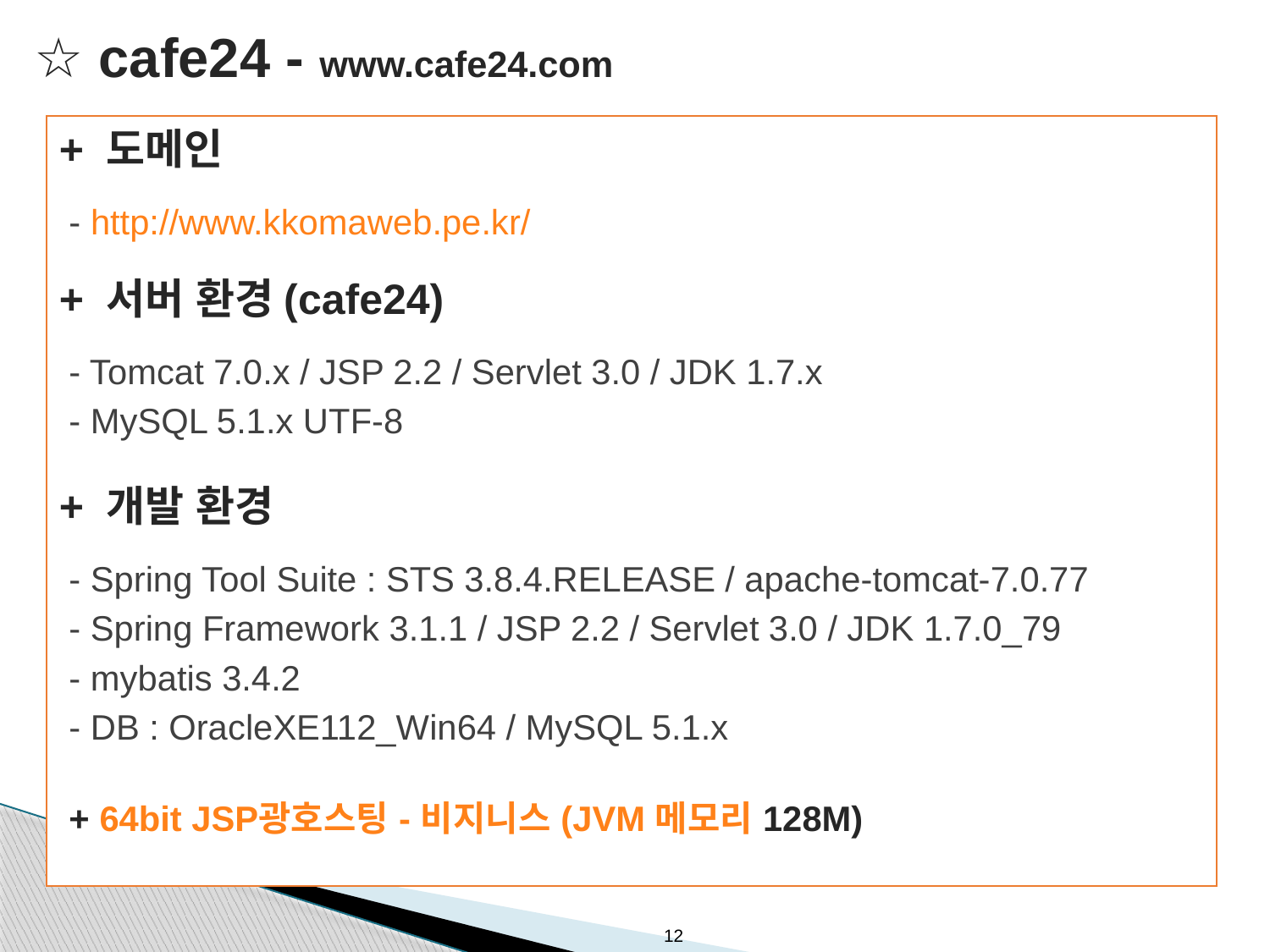

# ☆ cafe24 - www.cafe24.com
+ 도메인

 - http://www.kkomaweb.pe.kr/

+ 서버 환경(cafe24)

 - Tomcat 7.0.x / JSP 2.2 / Servlet 3.0 / JDK 1.7.x
 - MySQL 5.1.x UTF-8

+ 개발 환경

 - Spring Tool Suite : STS 3.8.4.RELEASE / apache-tomcat-7.0.77
 - Spring Framework 3.1.1 / JSP 2.2 / Servlet 3.0 / JDK 1.7.0_79
 - mybatis 3.4.2
 - DB : OracleXE112_Win64 / MySQL 5.1.x

 + 64bit JSP광호스팅 - 비지니스 (JVM 메모리 128M)

12